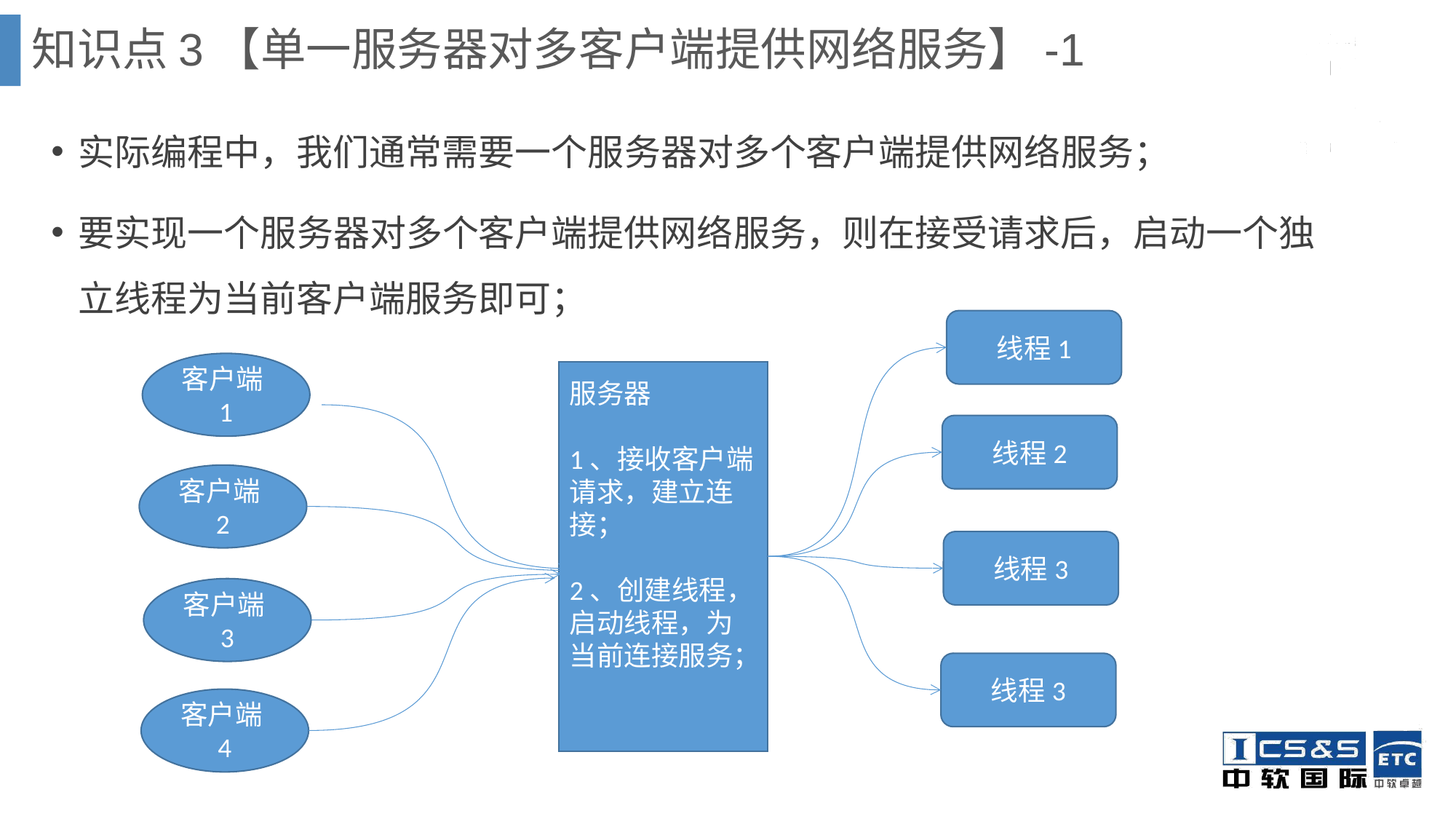

知识点3【单一服务器对多客户端提供网络服务】-1
实际编程中，我们通常需要一个服务器对多个客户端提供网络服务；
要实现一个服务器对多个客户端提供网络服务，则在接受请求后，启动一个独立线程为当前客户端服务即可；

线程1
客户端1
服务器

1、接收客户端请求，建立连接；

2、创建线程，启动线程，为当前连接服务；

线程2
客户端2
线程3
客户端3
线程3
客户端4